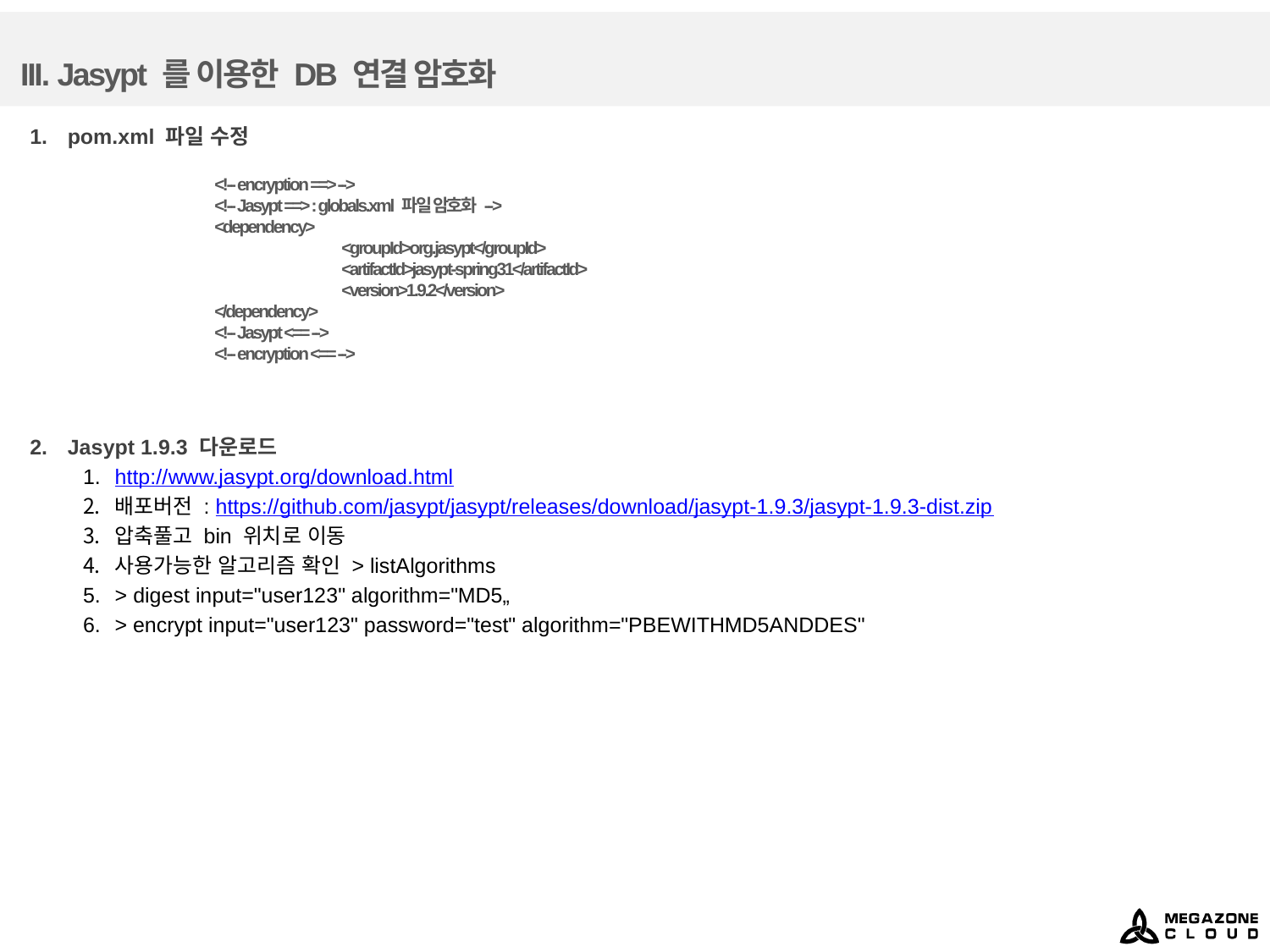

# III. Jasypt 를 이용한 DB 연결 암호화
 pom.xml 파일 수정

	<!-- encryption ==> -->
	<!-- Jasypt ==> : globals.xml 파일 암호화 -->
	<dependency>
		<groupId>org.jasypt</groupId>
		<artifactId>jasypt-spring31</artifactId>
		<version>1.9.2</version>
	</dependency>
	<!-- Jasypt <== -->
	<!-- encryption <== -->
 Jasypt 1.9.3 다운로드
http://www.jasypt.org/download.html
배포버전 : https://github.com/jasypt/jasypt/releases/download/jasypt-1.9.3/jasypt-1.9.3-dist.zip
압축풀고 bin 위치로 이동
사용가능한 알고리즘 확인 > listAlgorithms
> digest input="user123" algorithm="MD5„
> encrypt input="user123" password="test" algorithm="PBEWITHMD5ANDDES"